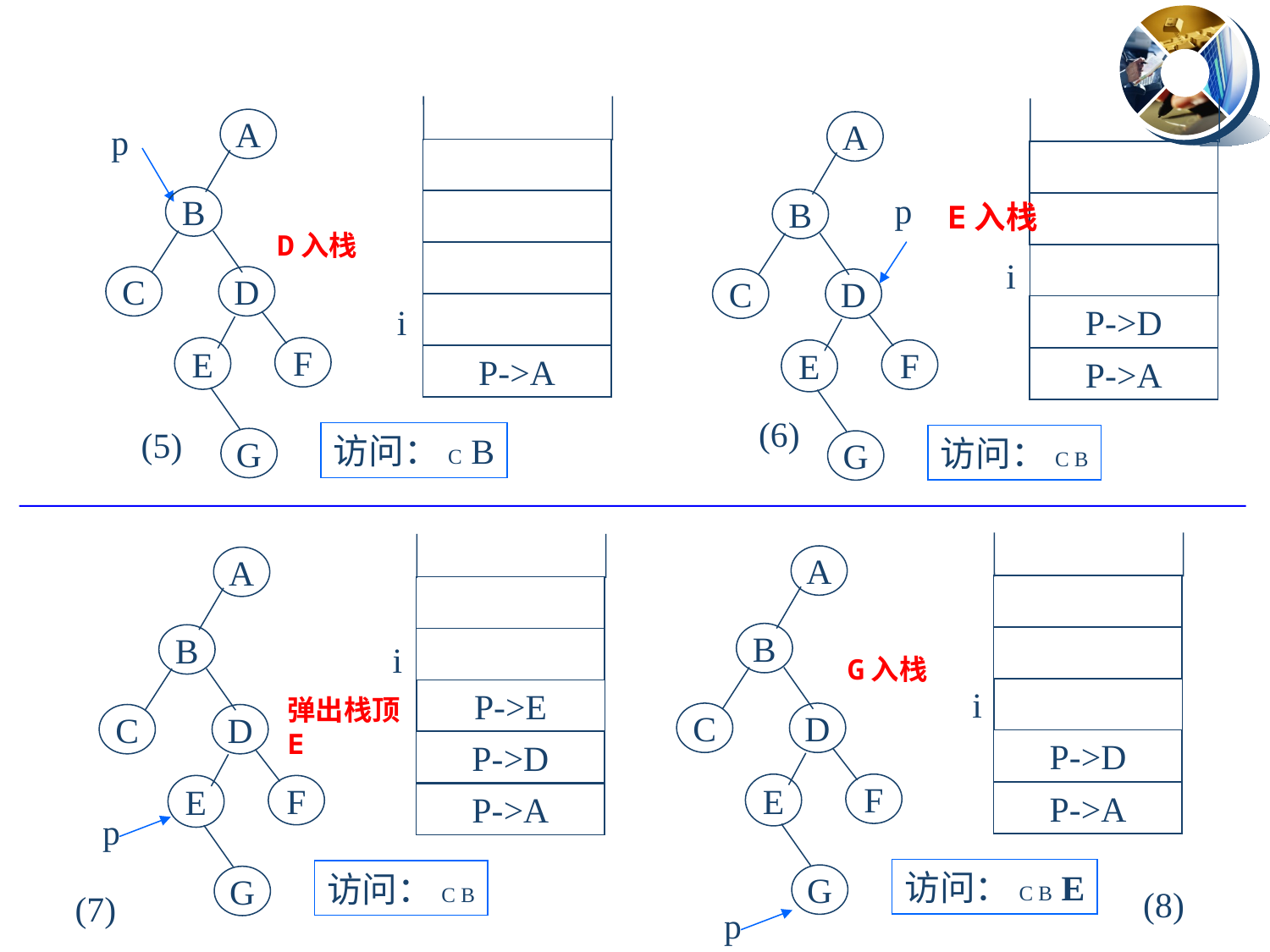

A

B

C
D

E
F

G
p

i
P->A
访问：C B
(5)

A

B

C
D

E
F

G

p

i
P->D
P->A
访问：C B
(6)
E入栈
D入栈

A

B

C
D

E
F

G

i

P->D
P->A
访问：C B E
p

(8)

A

B

C
D

E
F

G

i
P->E
P->D
P->A
p

访问：C B
(7)
G入栈
弹出栈顶E